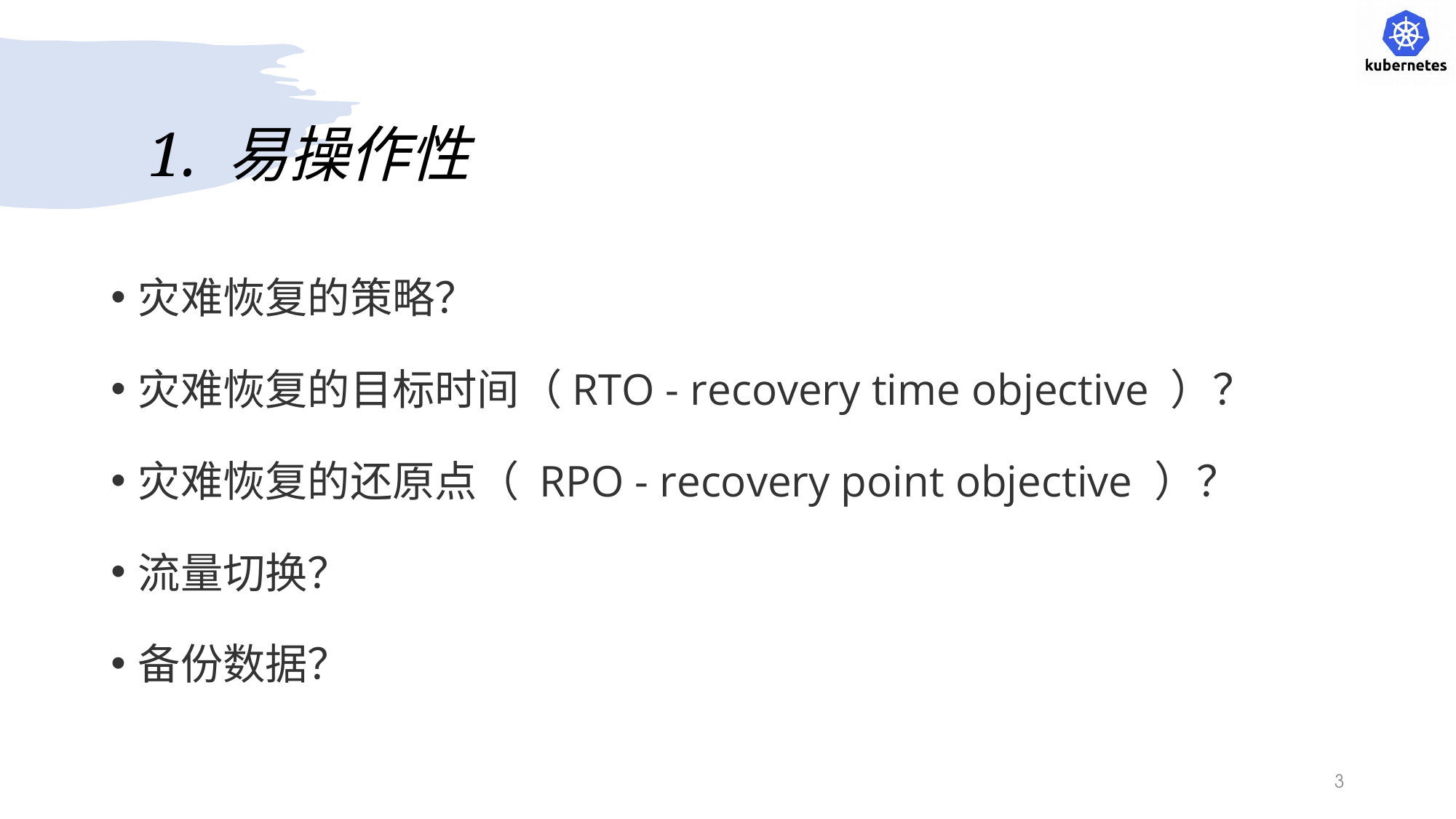

# 1. 易操作性
灾难恢复的策略？
灾难恢复的目标时间（RTO - recovery time objective ）？
灾难恢复的还原点（ RPO - recovery point objective ）？
流量切换？
备份数据？

3